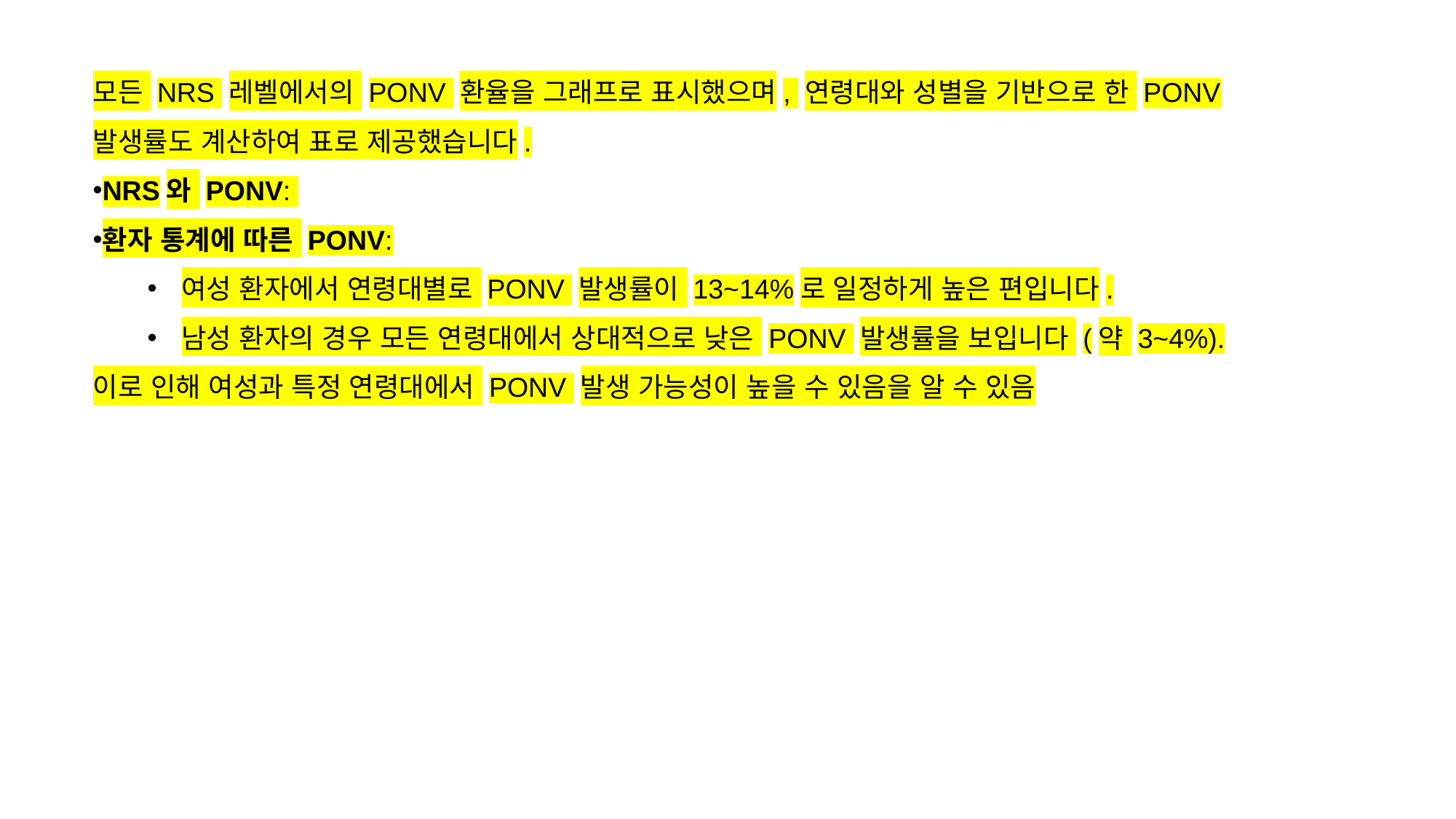

모든 NRS 레벨에서의 PONV 환율을 그래프로 표시했으며, 연령대와 성별을 기반으로 한 PONV 발생률도 계산하여 표로 제공했습니다.
NRS와 PONV:
환자 통계에 따른 PONV:
여성 환자에서 연령대별로 PONV 발생률이 13~14%로 일정하게 높은 편입니다.
남성 환자의 경우 모든 연령대에서 상대적으로 낮은 PONV 발생률을 보입니다 (약 3~4%).
이로 인해 여성과 특정 연령대에서 PONV 발생 가능성이 높을 수 있음을 알 수 있음